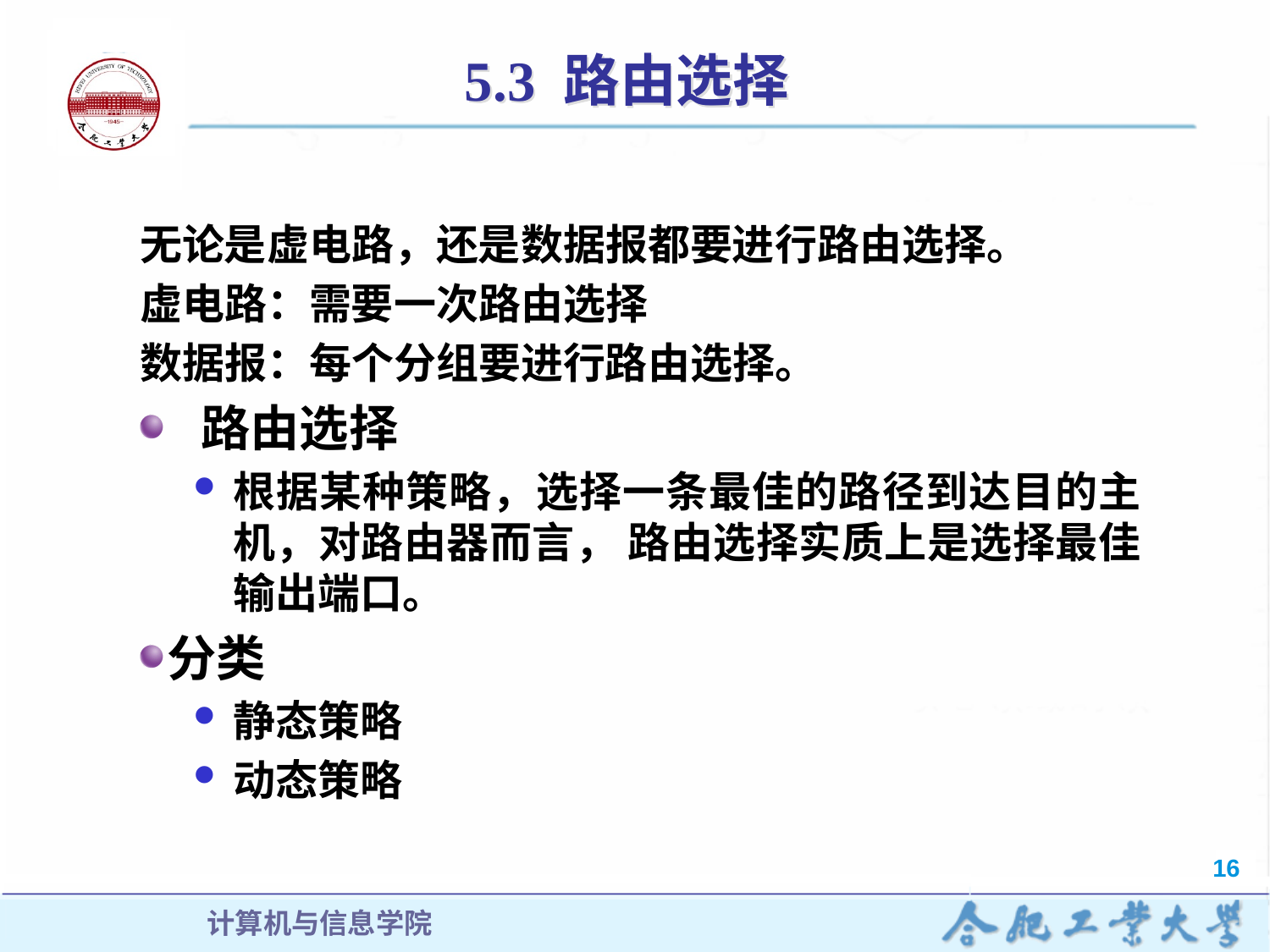

# 5.3 路由选择
无论是虚电路，还是数据报都要进行路由选择。
虚电路：需要一次路由选择
数据报：每个分组要进行路由选择。
  路由选择
根据某种策略，选择一条最佳的路径到达目的主机，对路由器而言， 路由选择实质上是选择最佳输出端口。
分类
静态策略
动态策略